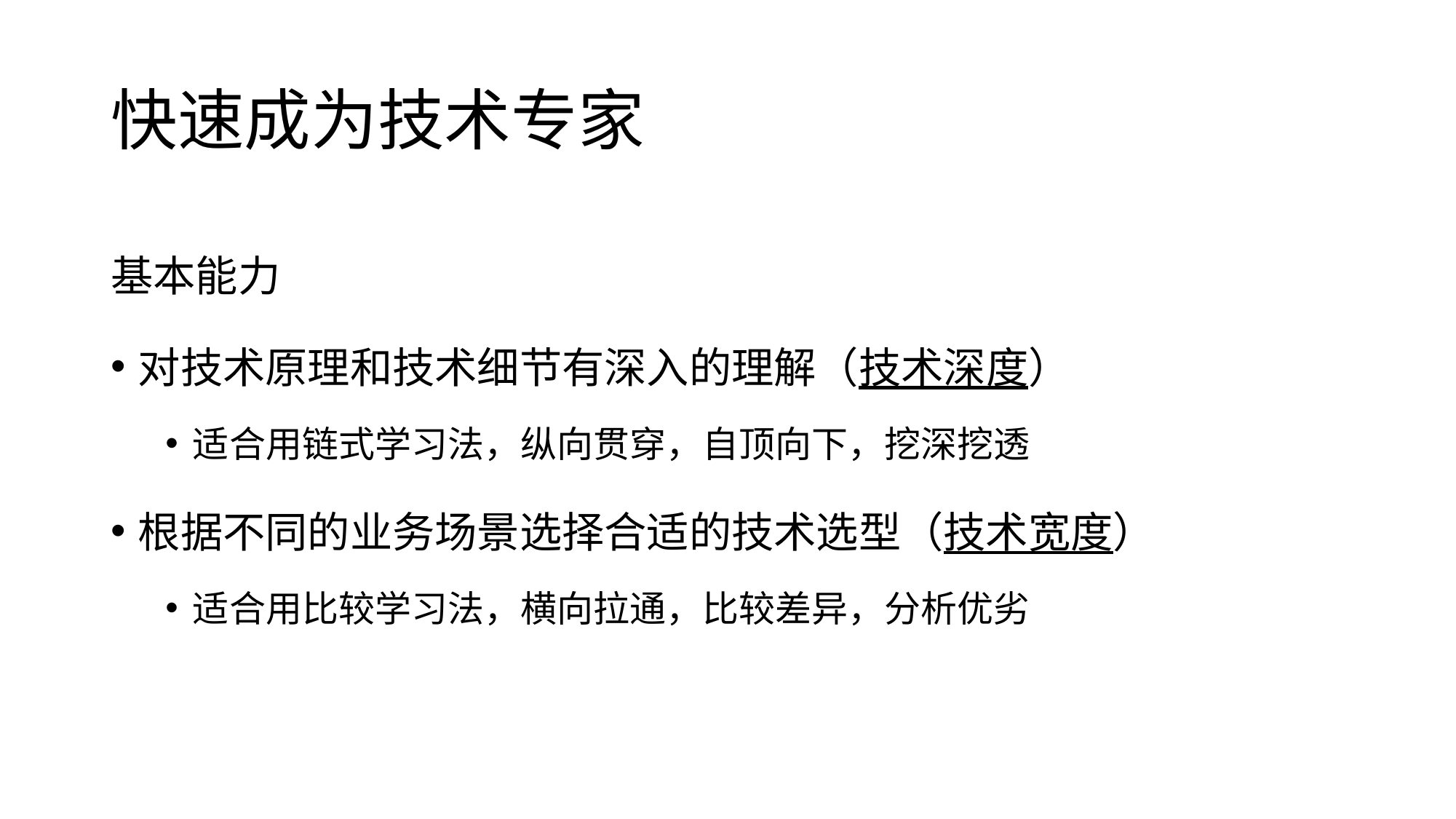

# 快速成为技术专家
基本能力
对技术原理和技术细节有深入的理解（技术深度）
适合用链式学习法，纵向贯穿，自顶向下，挖深挖透
根据不同的业务场景选择合适的技术选型（技术宽度）
适合用比较学习法，横向拉通，比较差异，分析优劣